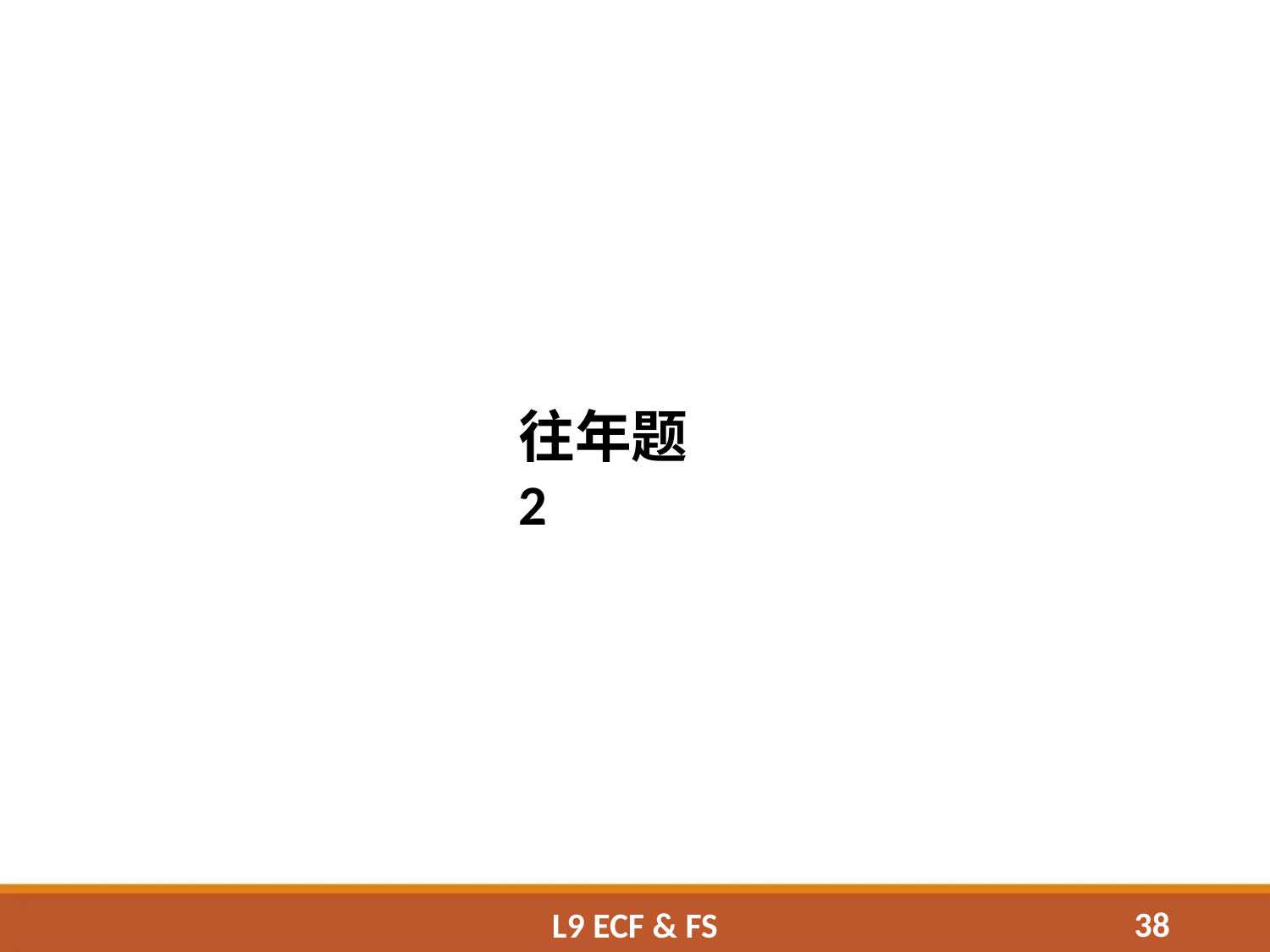

往年题 2
38
L9 ECF & FS